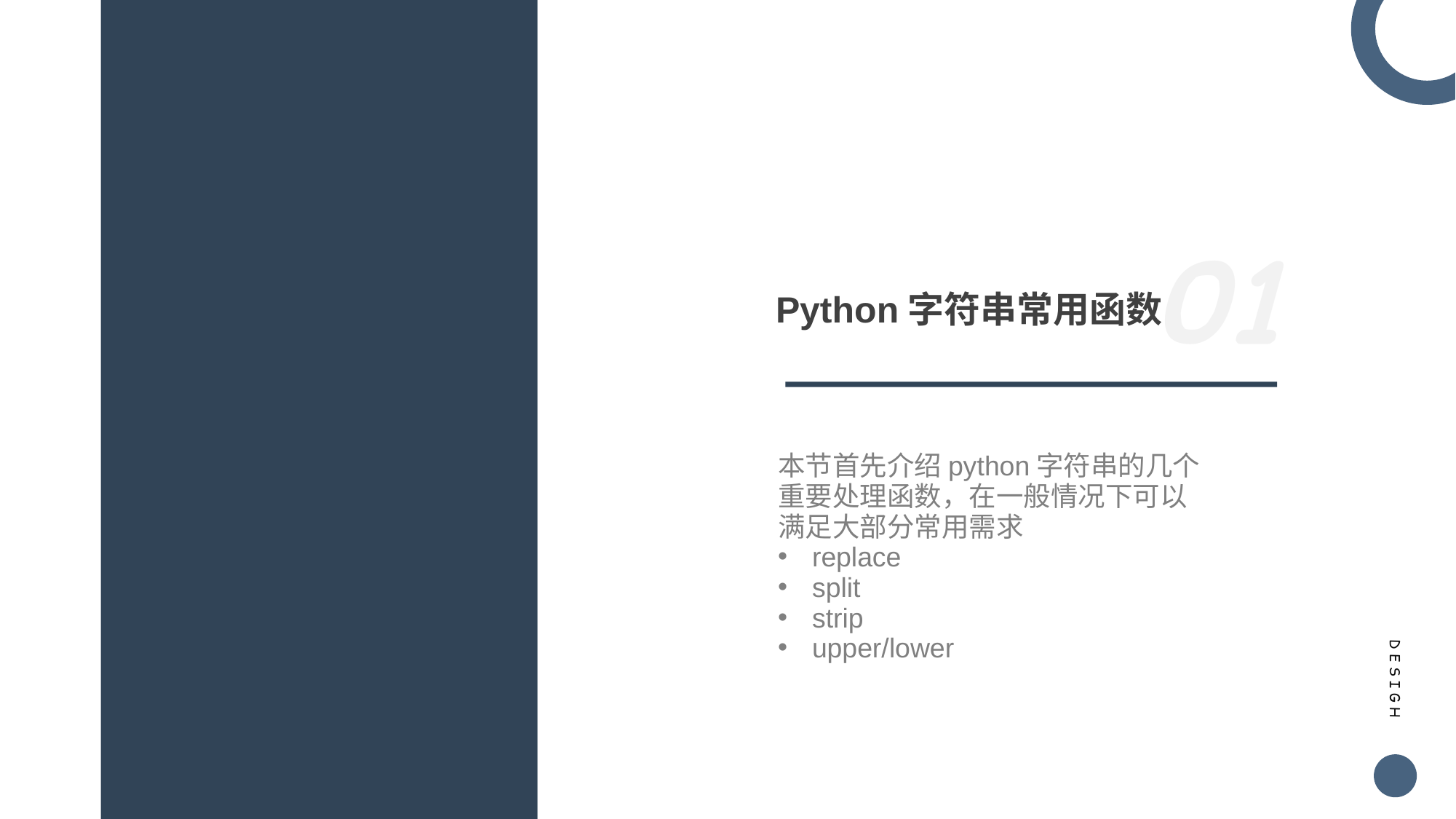

01
Python字符串常用函数

本节首先介绍python字符串的几个重要处理函数，在一般情况下可以满足大部分常用需求
replace
split
strip
upper/lower
DESIGH